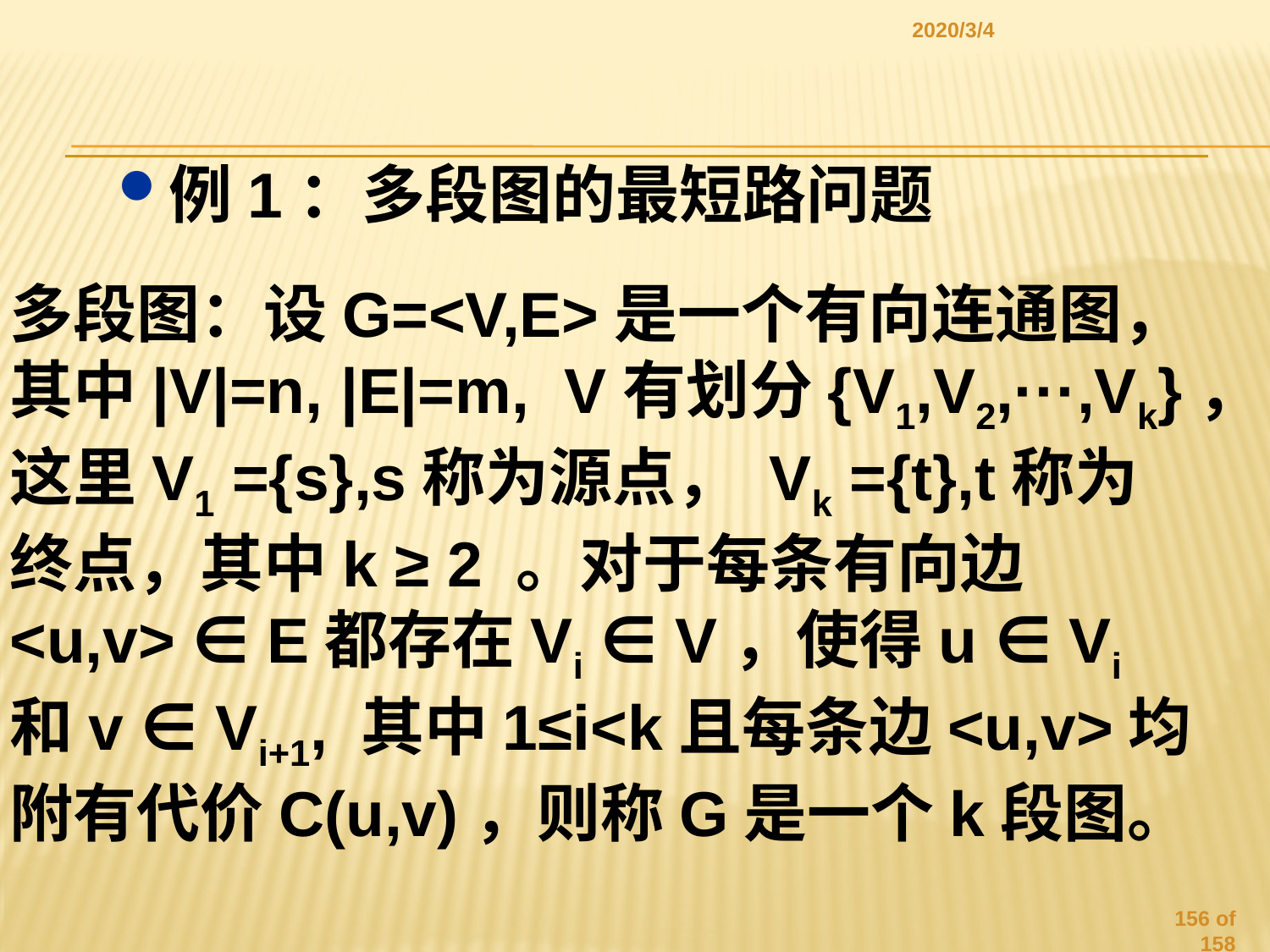

2020/3/4
#
例1：多段图的最短路问题
多段图：设G=<V,E>是一个有向连通图，
其中|V|=n, |E|=m,  V有划分{V1,V2,···,Vk}，
这里V1 ={s},s称为源点， Vk ={t},t称为
终点，其中k ≥ 2 。对于每条有向边
<u,v> ∈ E都存在Vi ∈ V，使得u ∈ Vi
和v ∈ Vi+1, 其中1≤i<k且每条边<u,v>均
附有代价C(u,v)，则称G是一个k段图。
156 of 158